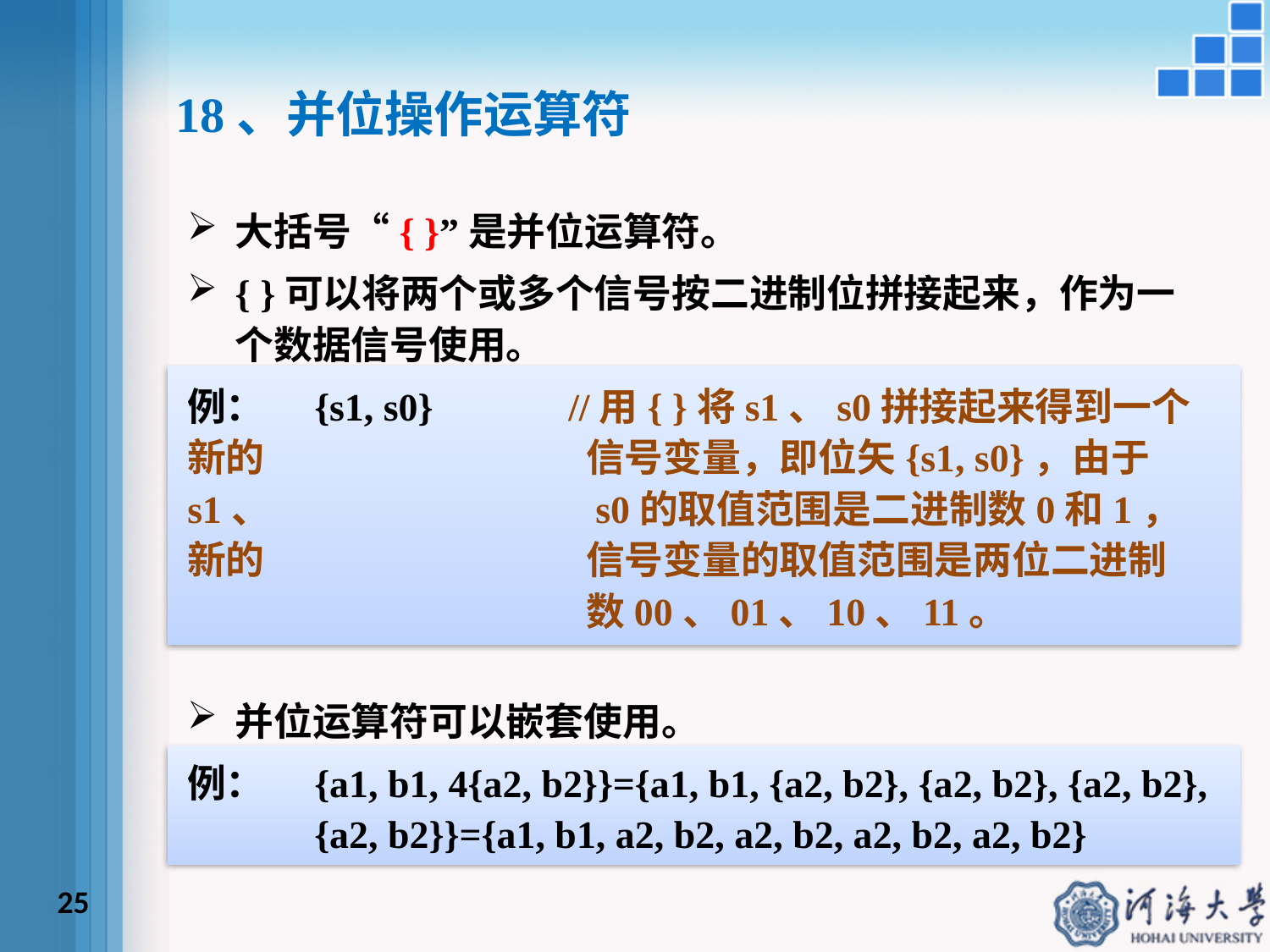

18、并位操作运算符
大括号“{ }”是并位运算符。
{ }可以将两个或多个信号按二进制位拼接起来，作为一个数据信号使用。
例：	{s1, s0}		//用{ }将s1、s0拼接起来得到一个新的			  信号变量，即位矢{s1, s0}，由于s1、			  s0的取值范围是二进制数0和1，新的			  信号变量的取值范围是两位二进制				  数00、01、10、11。

并位运算符可以嵌套使用。
例：	{a1, b1, 4{a2, b2}}={a1, b1, {a2, b2}, {a2, b2}, {a2, b2}, 	{a2, b2}}={a1, b1, a2, b2, a2, b2, a2, b2, a2, b2}

25